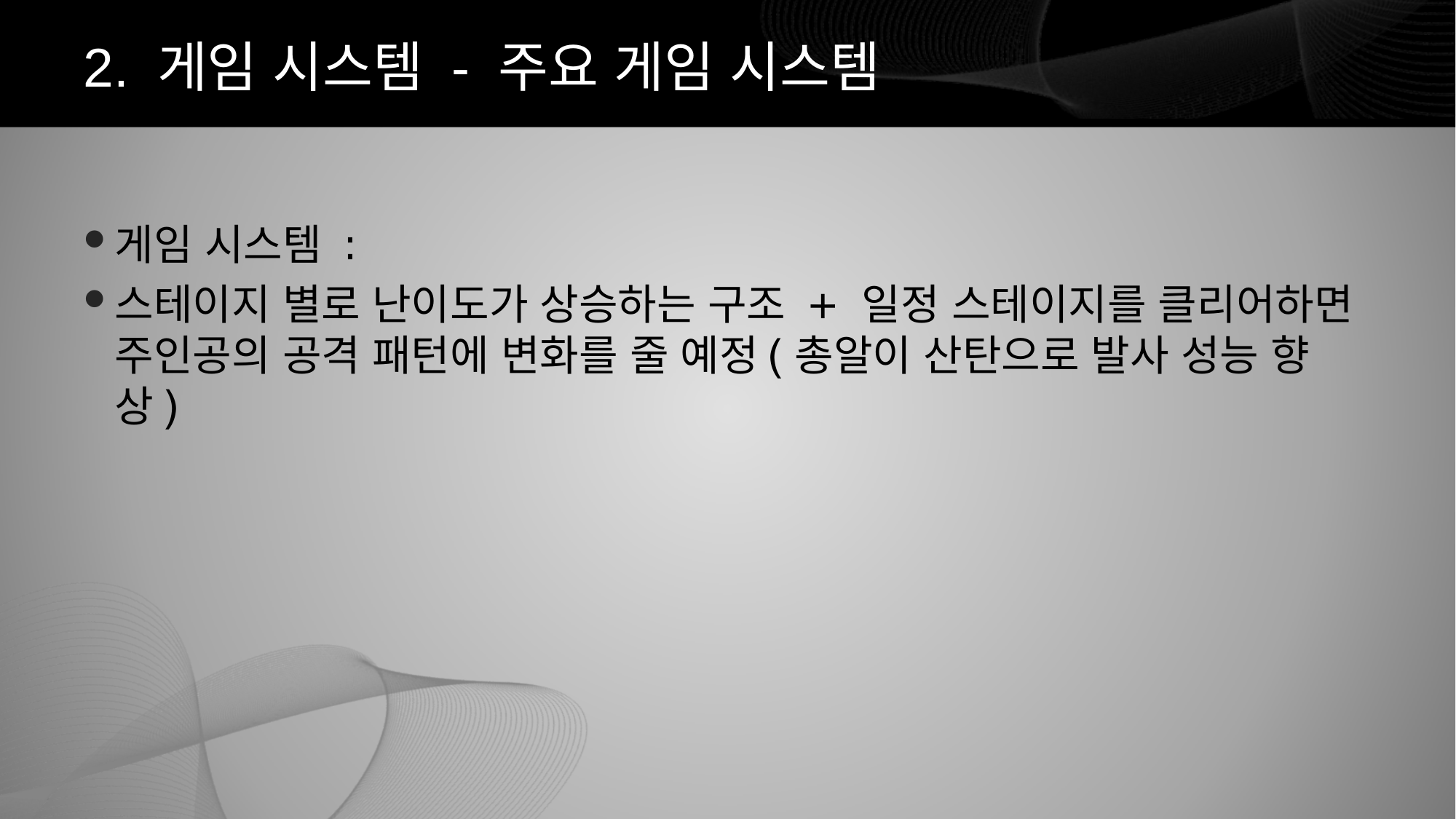

# 2. 게임 시스템 - 주요 게임 시스템

게임 시스템 :
스테이지 별로 난이도가 상승하는 구조 + 일정 스테이지를 클리어하면 주인공의 공격 패턴에 변화를 줄 예정(총알이 산탄으로 발사 성능 향상)